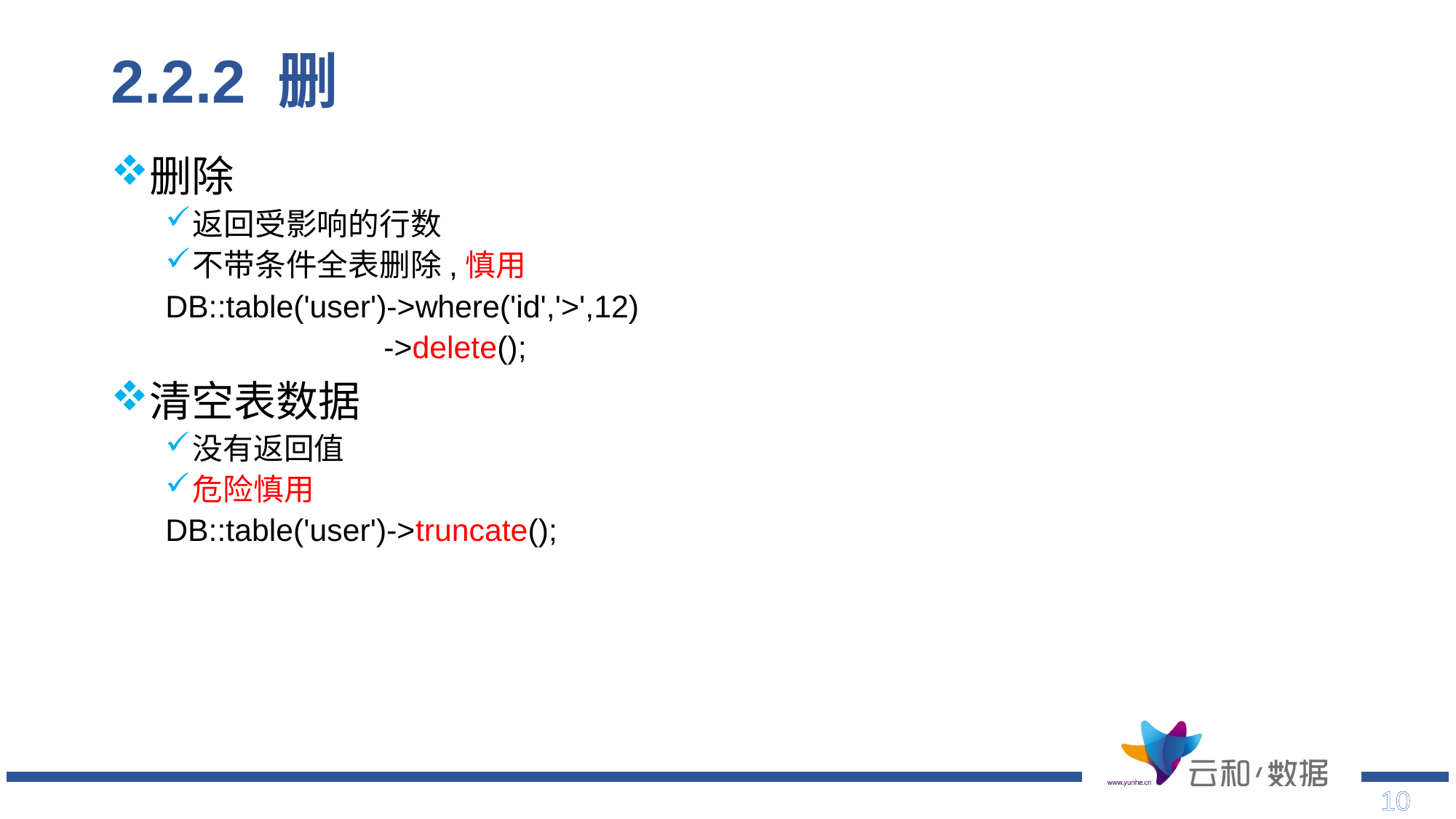

# 2.2.2 删
删除
返回受影响的行数
不带条件全表删除,慎用
DB::table('user')->where('id','>',12)
                         ->delete();
清空表数据
没有返回值
危险慎用
DB::table('user')->truncate();